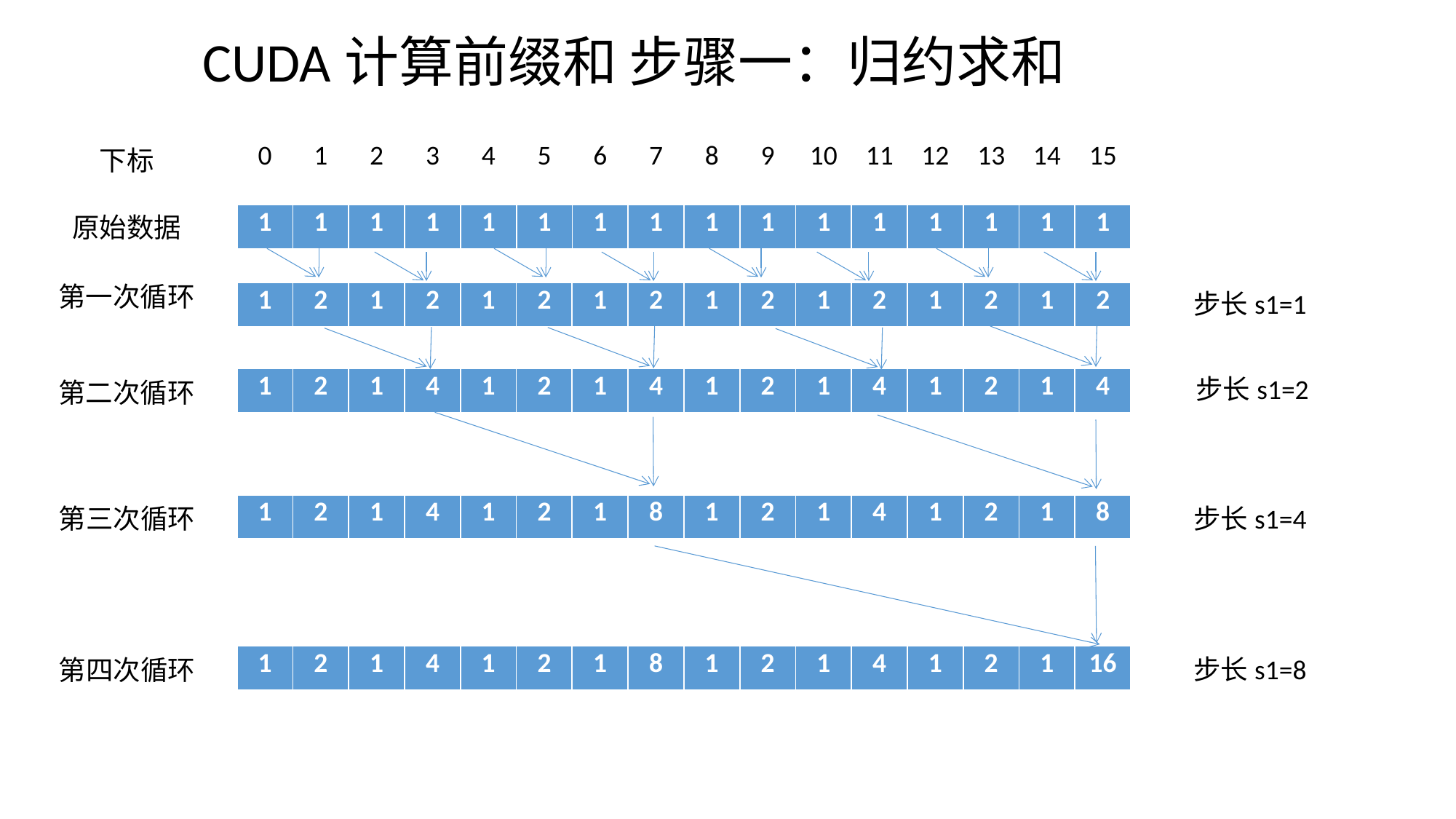

CUDA计算前缀和 步骤一：归约求和
下标
| 0 | 1 | 2 | 3 | 4 | 5 | 6 | 7 | 8 | 9 | 10 | 11 | 12 | 13 | 14 | 15 |
| --- | --- | --- | --- | --- | --- | --- | --- | --- | --- | --- | --- | --- | --- | --- | --- |
原始数据
| 1 | 1 | 1 | 1 | 1 | 1 | 1 | 1 | 1 | 1 | 1 | 1 | 1 | 1 | 1 | 1 |
| --- | --- | --- | --- | --- | --- | --- | --- | --- | --- | --- | --- | --- | --- | --- | --- |
第一次循环
步长s1=1
| 1 | 2 | 1 | 2 | 1 | 2 | 1 | 2 | 1 | 2 | 1 | 2 | 1 | 2 | 1 | 2 |
| --- | --- | --- | --- | --- | --- | --- | --- | --- | --- | --- | --- | --- | --- | --- | --- |
步长s1=2
| 1 | 2 | 1 | 4 | 1 | 2 | 1 | 4 | 1 | 2 | 1 | 4 | 1 | 2 | 1 | 4 |
| --- | --- | --- | --- | --- | --- | --- | --- | --- | --- | --- | --- | --- | --- | --- | --- |
第二次循环
| 1 | 2 | 1 | 4 | 1 | 2 | 1 | 8 | 1 | 2 | 1 | 4 | 1 | 2 | 1 | 8 |
| --- | --- | --- | --- | --- | --- | --- | --- | --- | --- | --- | --- | --- | --- | --- | --- |
第三次循环
步长s1=4
| 1 | 2 | 1 | 4 | 1 | 2 | 1 | 8 | 1 | 2 | 1 | 4 | 1 | 2 | 1 | 16 |
| --- | --- | --- | --- | --- | --- | --- | --- | --- | --- | --- | --- | --- | --- | --- | --- |
步长s1=8
第四次循环